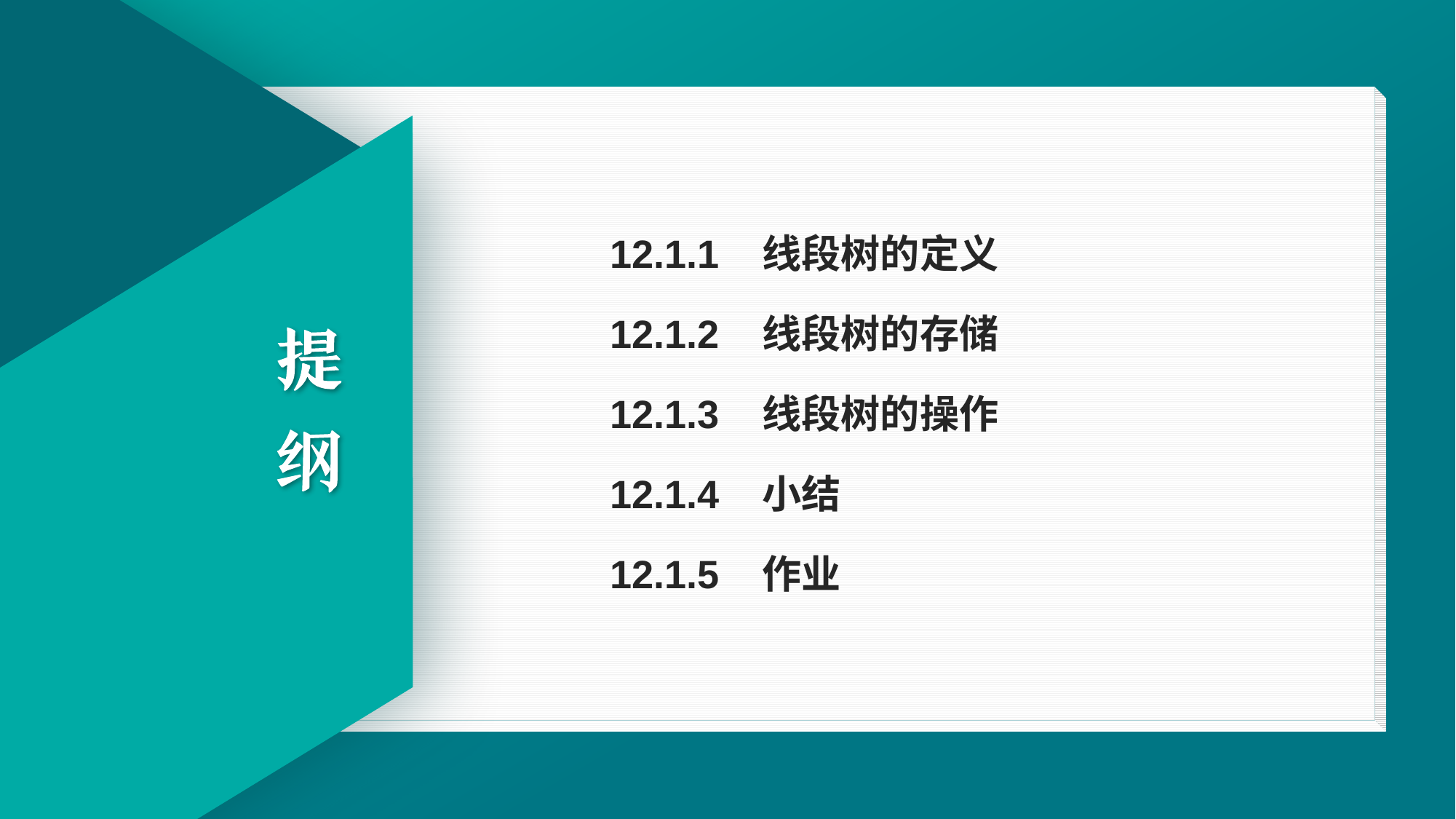

12.1.1   线段树的定义
12.1.2   线段树的存储
12.1.3   线段树的操作
12.1.4   小结
12.1.5   作业